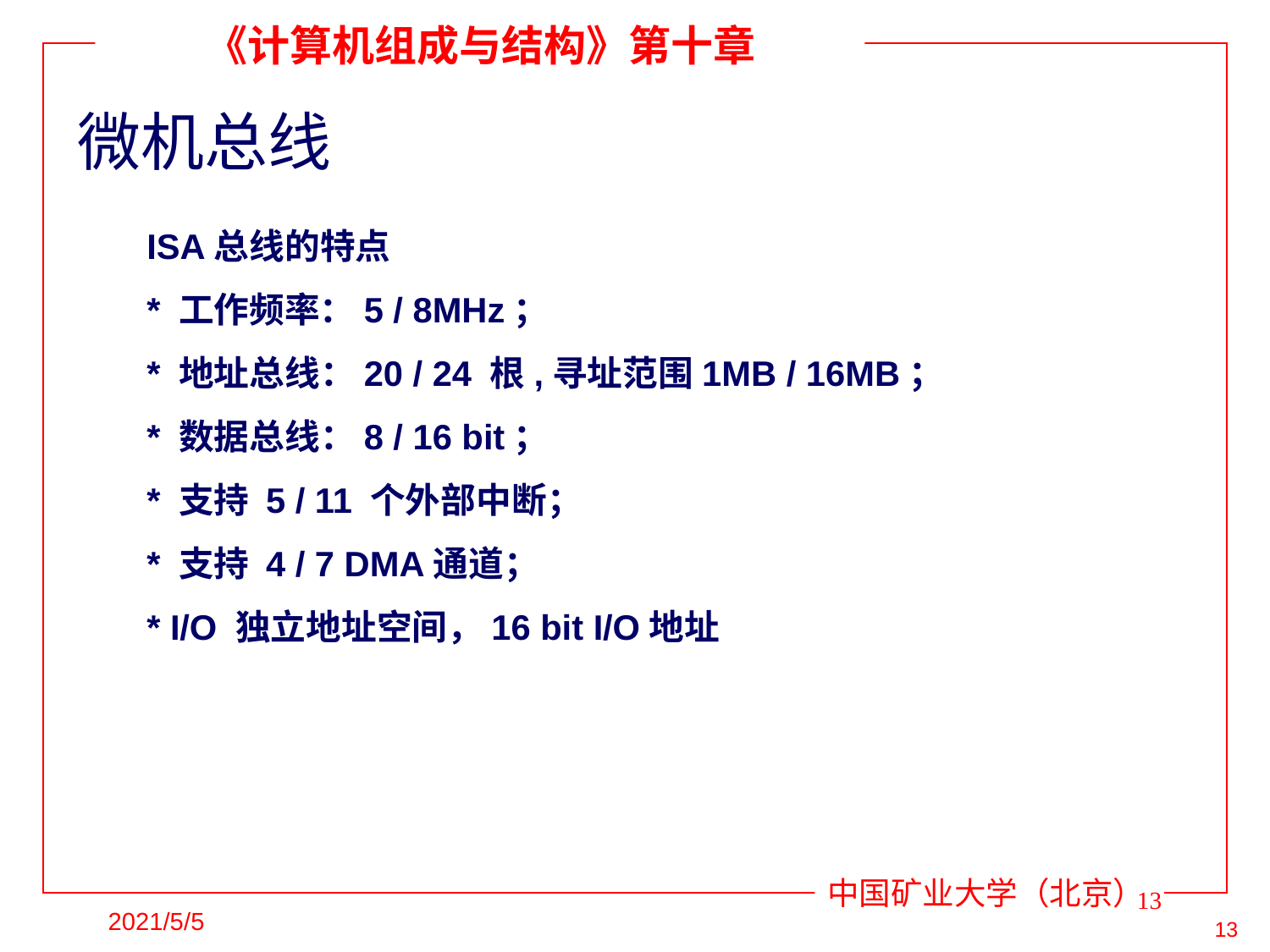

# 微机总线
    ISA总线的特点
    * 工作频率：5 / 8MHz；
    * 地址总线：20 / 24 根,寻址范围1MB / 16MB；
    * 数据总线：8 / 16 bit；
    * 支持 5 / 11 个外部中断；
    * 支持 4 / 7 DMA通道；
    * I/O 独立地址空间，16 bit I/O地址

13
2021/5/5